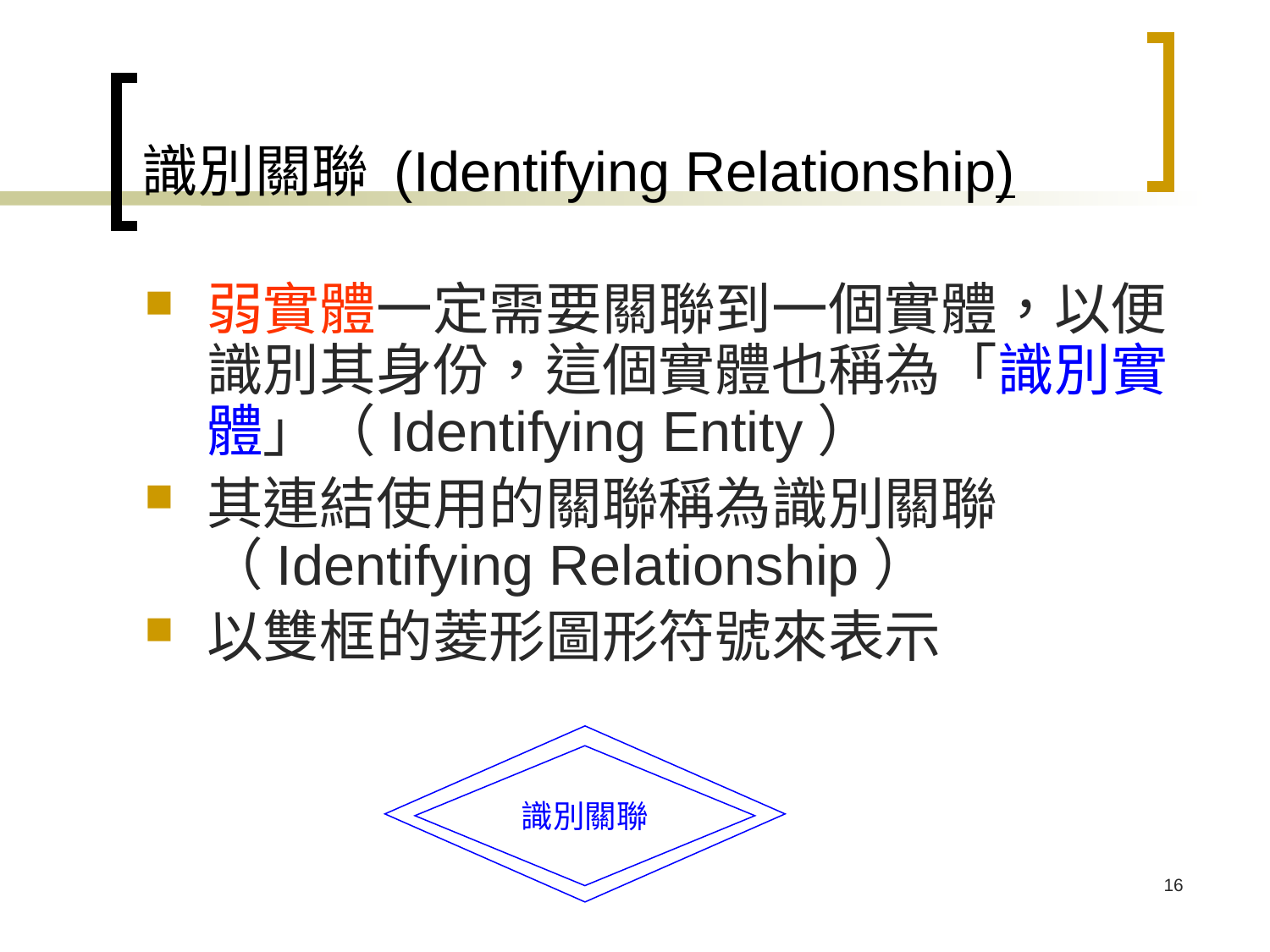

# 識別關聯 (Identifying Relationship)
弱實體一定需要關聯到一個實體，以便識別其身份，這個實體也稱為「識別實體」（Identifying Entity）
其連結使用的關聯稱為識別關聯（Identifying Relationship）
以雙框的菱形圖形符號來表示

識別關聯
16